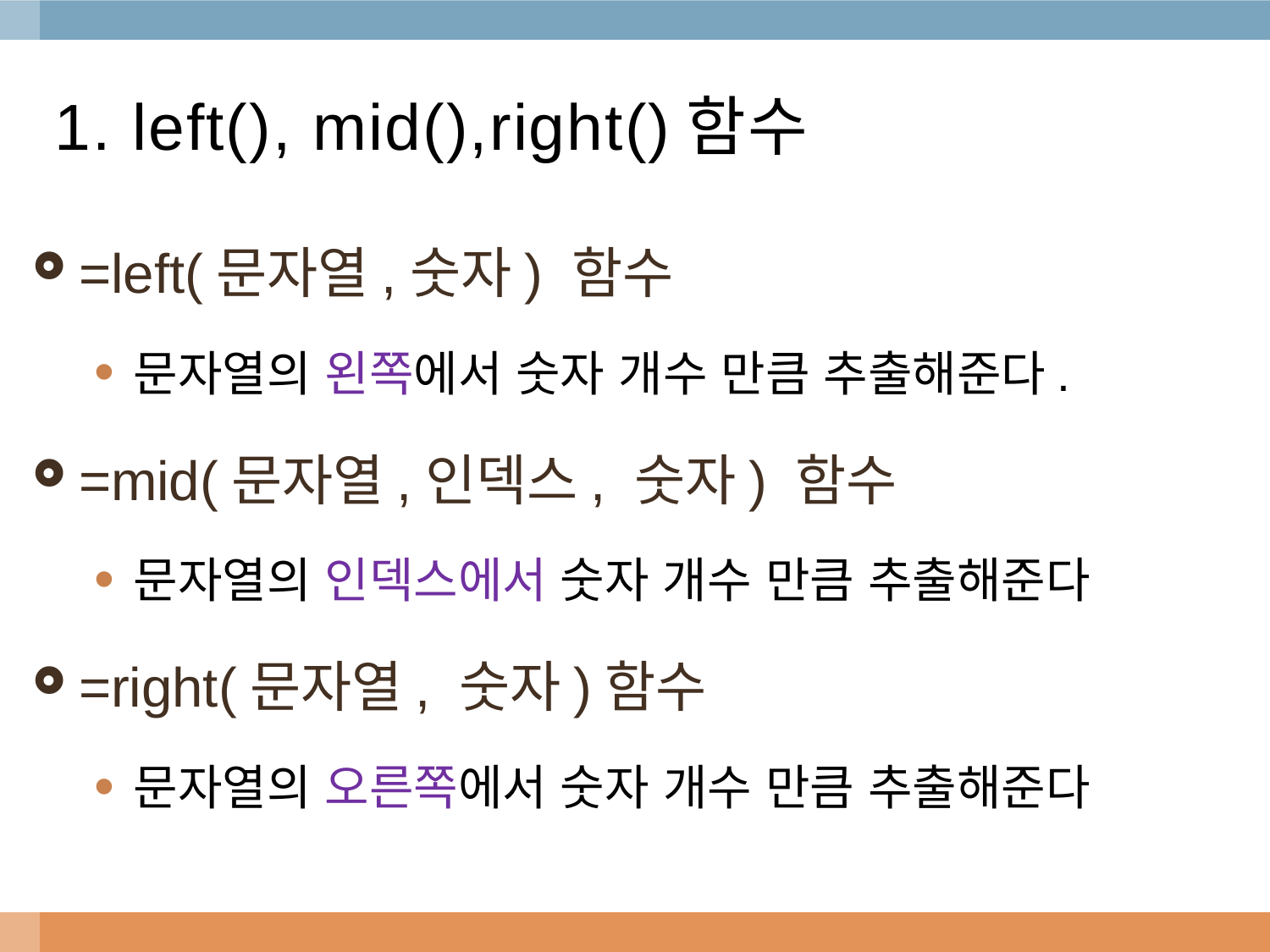

# 1. left(), mid(),right()함수
=left(문자열,숫자) 함수
문자열의 왼쪽에서 숫자 개수 만큼 추출해준다.
=mid(문자열,인덱스, 숫자) 함수
문자열의 인덱스에서 숫자 개수 만큼 추출해준다
=right(문자열, 숫자)함수
문자열의 오른쪽에서 숫자 개수 만큼 추출해준다